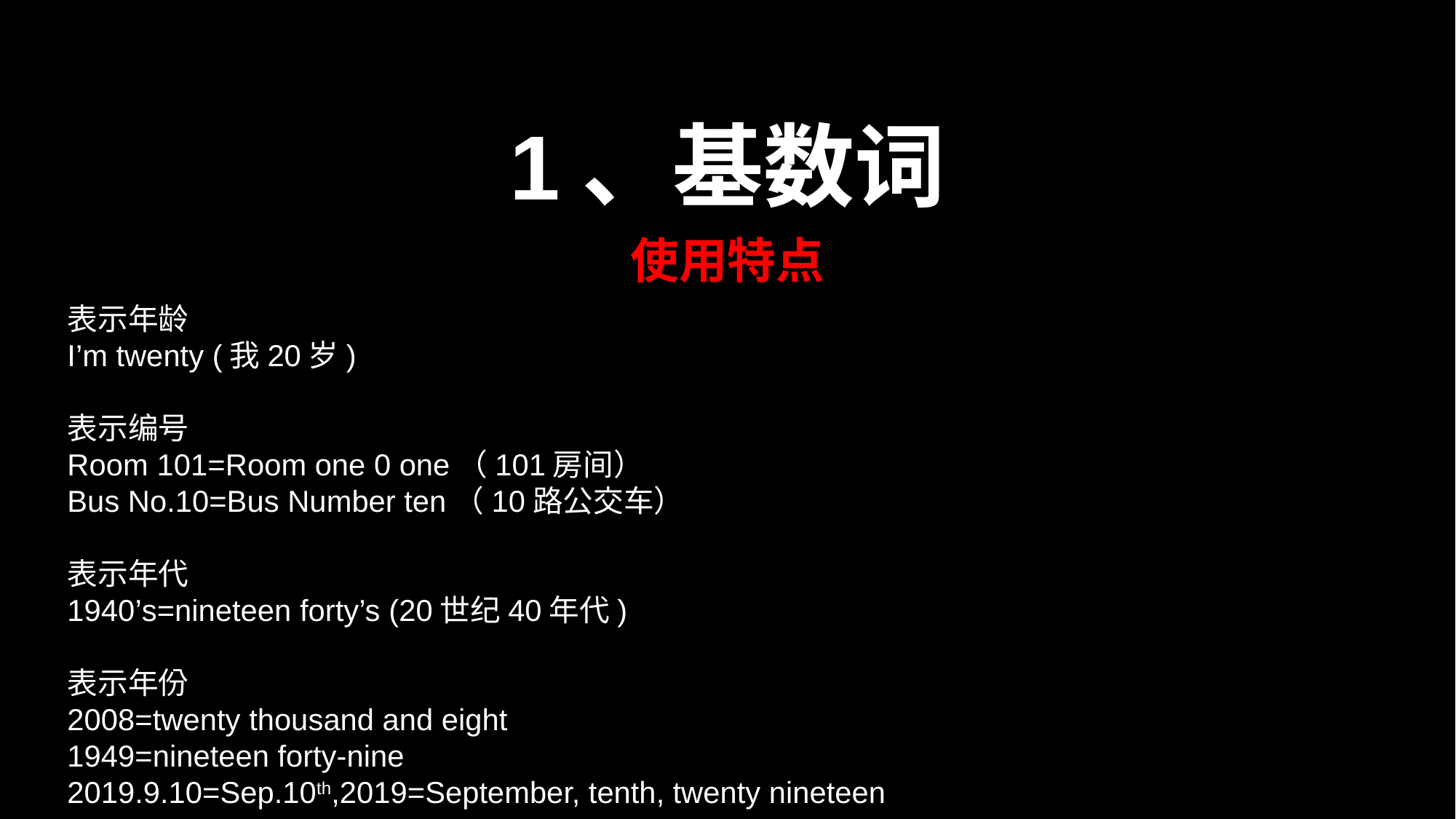

1、基数词
使用特点
表示年龄
I’m twenty (我20岁)

表示编号
Room 101=Room one 0 one（101房间）
Bus No.10=Bus Number ten（10路公交车）

表示年代
1940’s=nineteen forty’s (20世纪40年代)

表示年份
2008=twenty thousand and eight
1949=nineteen forty-nine
2019.9.10=Sep.10th,2019=September, tenth, twenty nineteen